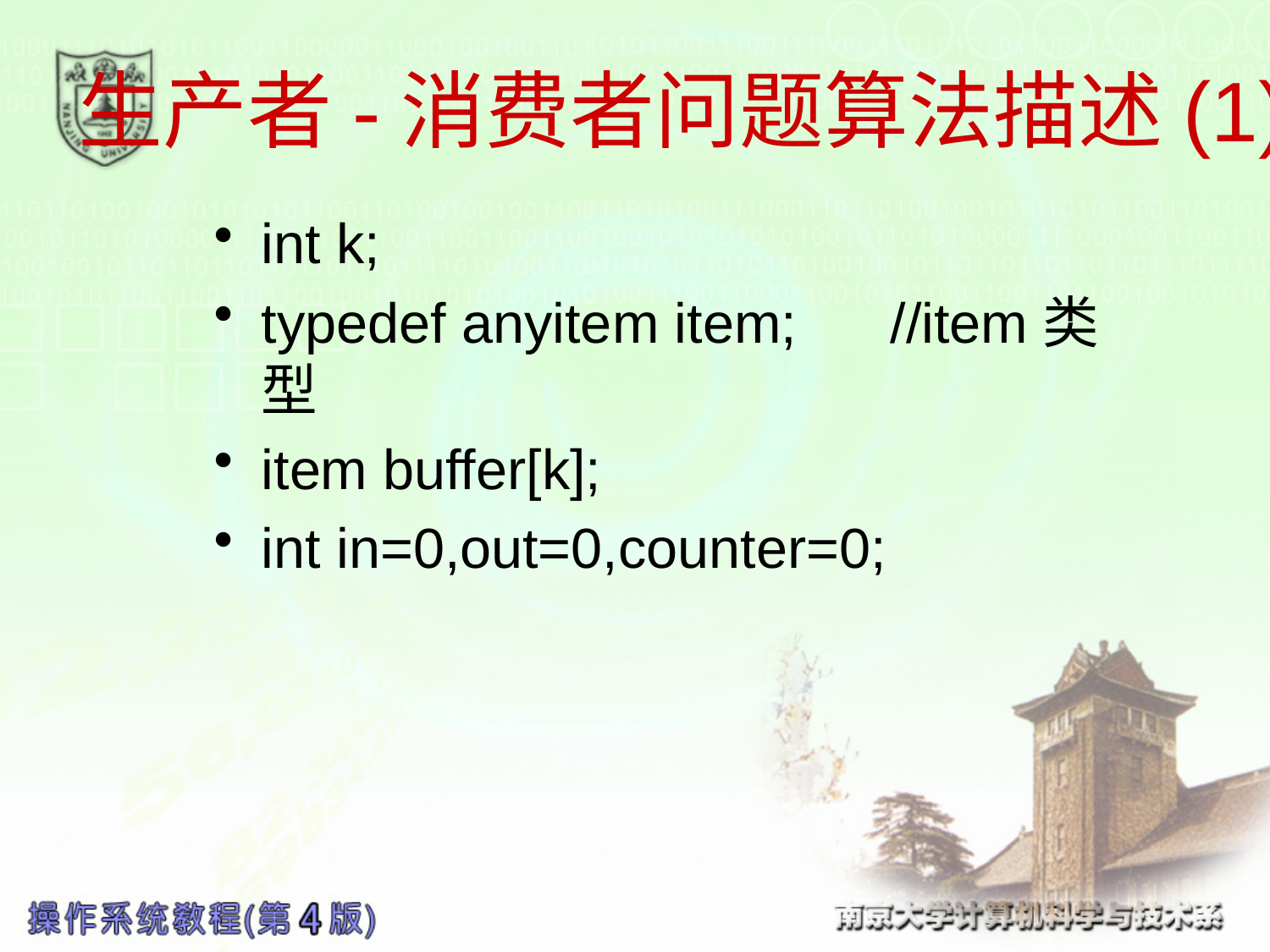

# 生产者-消费者问题算法描述(1)
int k;
typedef anyitem item;      //item类型
item buffer[k];
int in=0,out=0,counter=0;